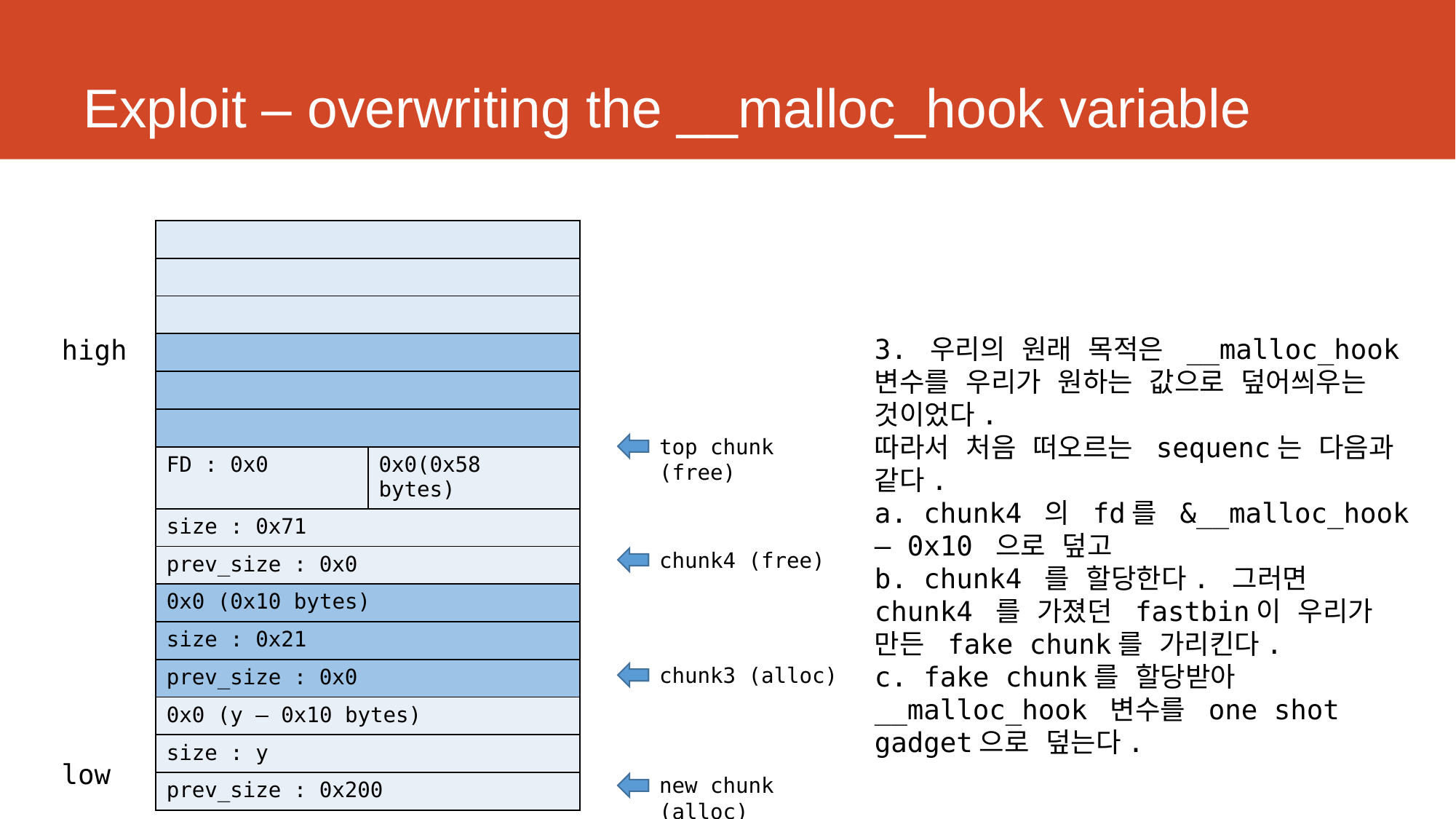

# Exploit – overwriting the __malloc_hook variable
|  |  |
| --- | --- |
|  |  |
|  |  |
|  |  |
|  |  |
|  |  |
| FD : 0x0 | 0x0(0x58 bytes) |
| size : 0x71 |  |
| prev\_size : 0x0 |  |
| 0x0 (0x10 bytes) |  |
| size : 0x21 |  |
| prev\_size : 0x0 |  |
| 0x0 (y – 0x10 bytes) |  |
| size : y |  |
| prev\_size : 0x200 |  |
3. 우리의 원래 목적은 __malloc_hook 변수를 우리가 원하는 값으로 덮어씌우는 것이었다.
따라서 처음 떠오르는 sequenc는 다음과 같다.
a. chunk4 의 fd를 &__malloc_hook – 0x10 으로 덮고
b. chunk4 를 할당한다. 그러면 chunk4 를 가졌던 fastbin이 우리가 만든 fake chunk를 가리킨다.
c. fake chunk를 할당받아 __malloc_hook 변수를 one shot gadget으로 덮는다.
high
top chunk (free)

chunk4 (free)

chunk3 (alloc)

low
new chunk (alloc)